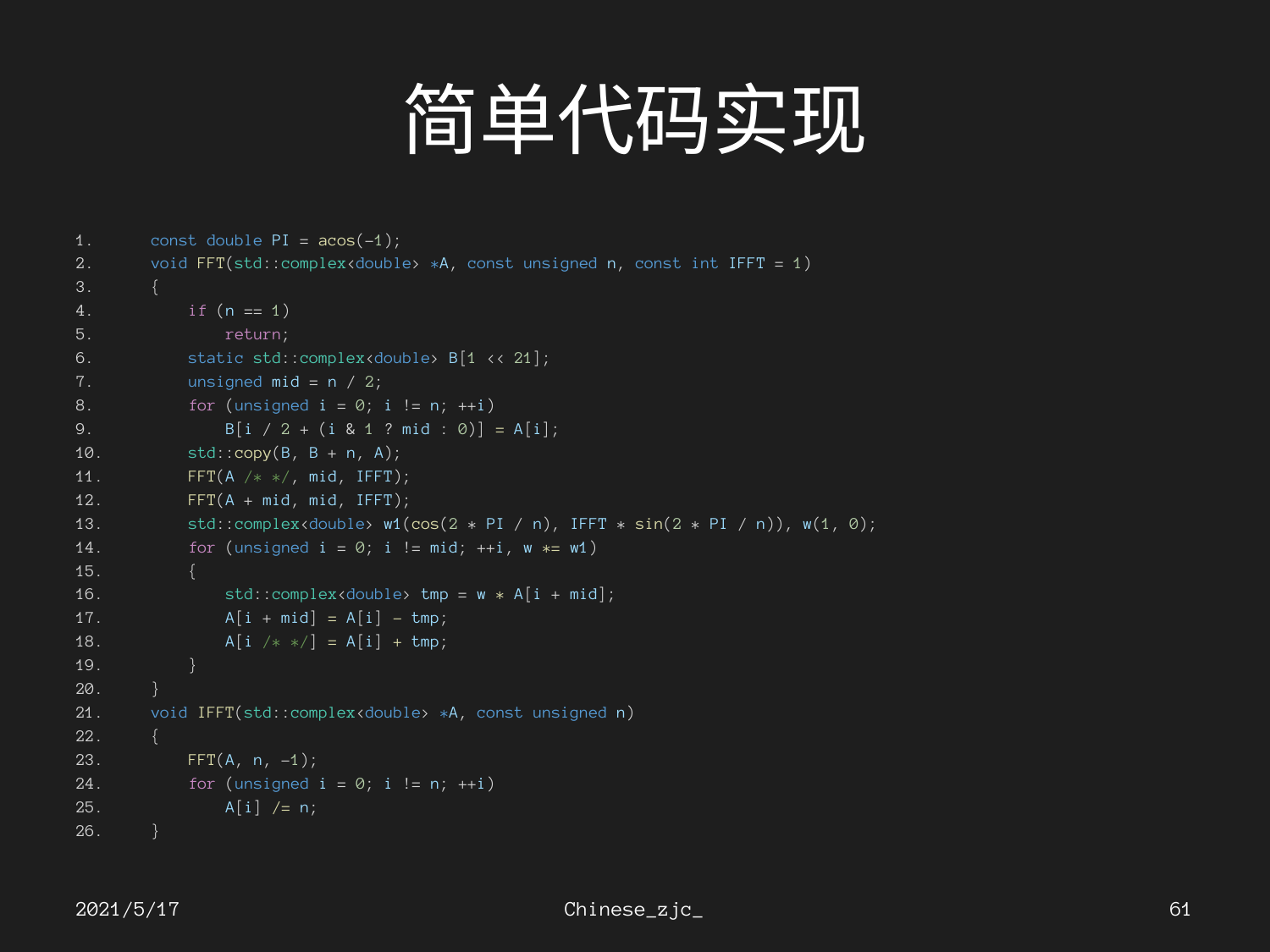

# 简单代码实现
 const double PI = acos(-1);
 void FFT(std::complex<double> *A, const unsigned n, const int IFFT = 1)
 {
     if (n == 1)
         return;
     static std::complex<double> B[1 << 21];
     unsigned mid = n / 2;
     for (unsigned i = 0; i != n; ++i)
         B[i / 2 + (i & 1 ? mid : 0)] = A[i];
     std::copy(B, B + n, A);
     FFT(A /* */, mid, IFFT);
     FFT(A + mid, mid, IFFT);
     std::complex<double> w1(cos(2 * PI / n), IFFT * sin(2 * PI / n)), w(1, 0);
     for (unsigned i = 0; i != mid; ++i, w *= w1)
     {
         std::complex<double> tmp = w * A[i + mid];
         A[i + mid] = A[i] - tmp;
         A[i /* */] = A[i] + tmp;
     }
 }
 void IFFT(std::complex<double> *A, const unsigned n)
 {
     FFT(A, n, -1);
     for (unsigned i = 0; i != n; ++i)
         A[i] /= n;
 }
2021/5/17
Chinese_zjc_
61